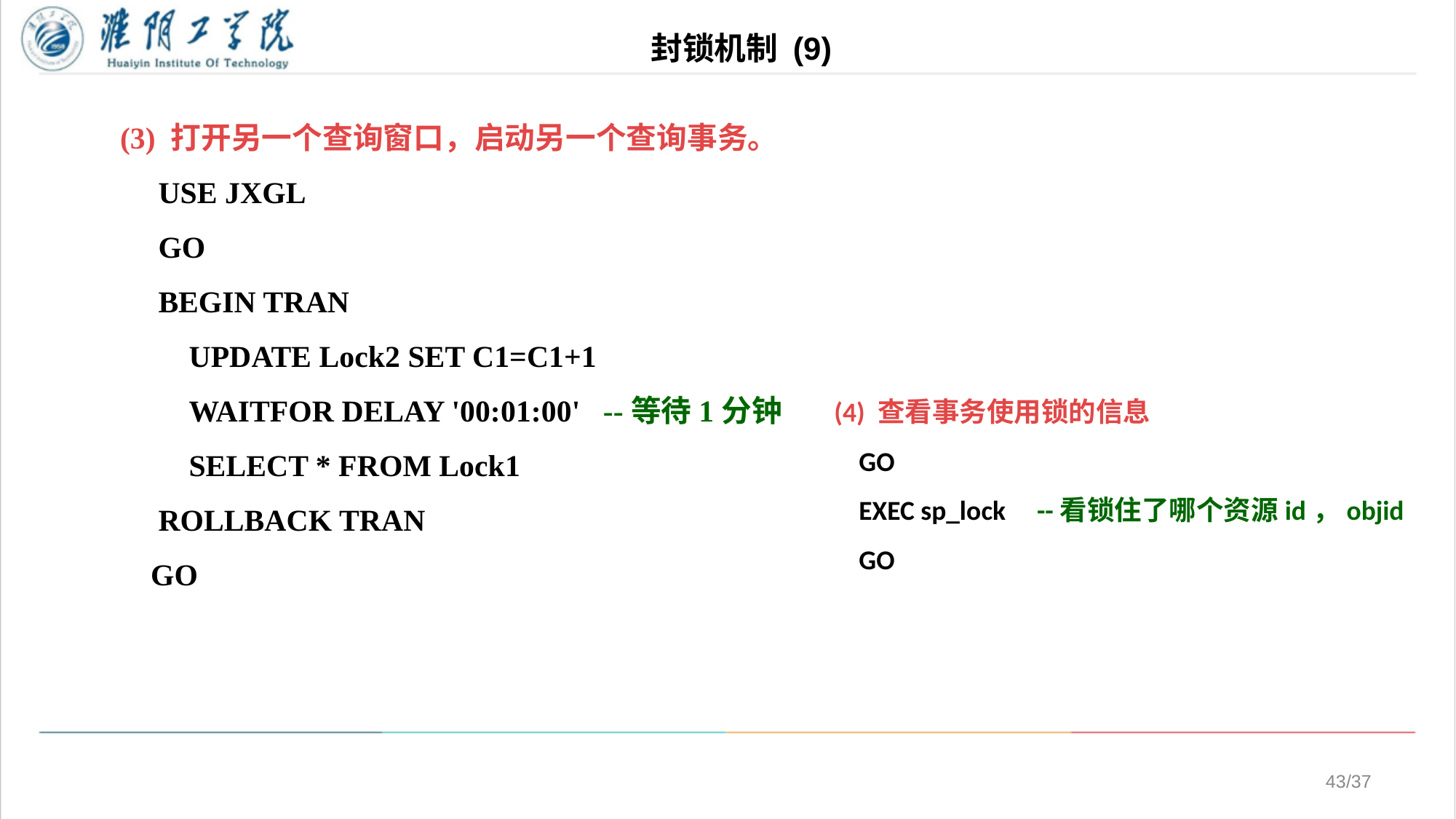

# 封锁机制 (9)
(3) 打开另一个查询窗口，启动另一个查询事务。
     USE JXGL
     GO
     BEGIN TRAN
         UPDATE Lock2 SET C1=C1+1
         WAITFOR DELAY '00:01:00'   --等待1分钟
         SELECT * FROM Lock1
     ROLLBACK TRAN
    GO
(4) 查看事务使用锁的信息
    GO
    EXEC sp_lock     --看锁住了哪个资源id，objid
    GO

43/37